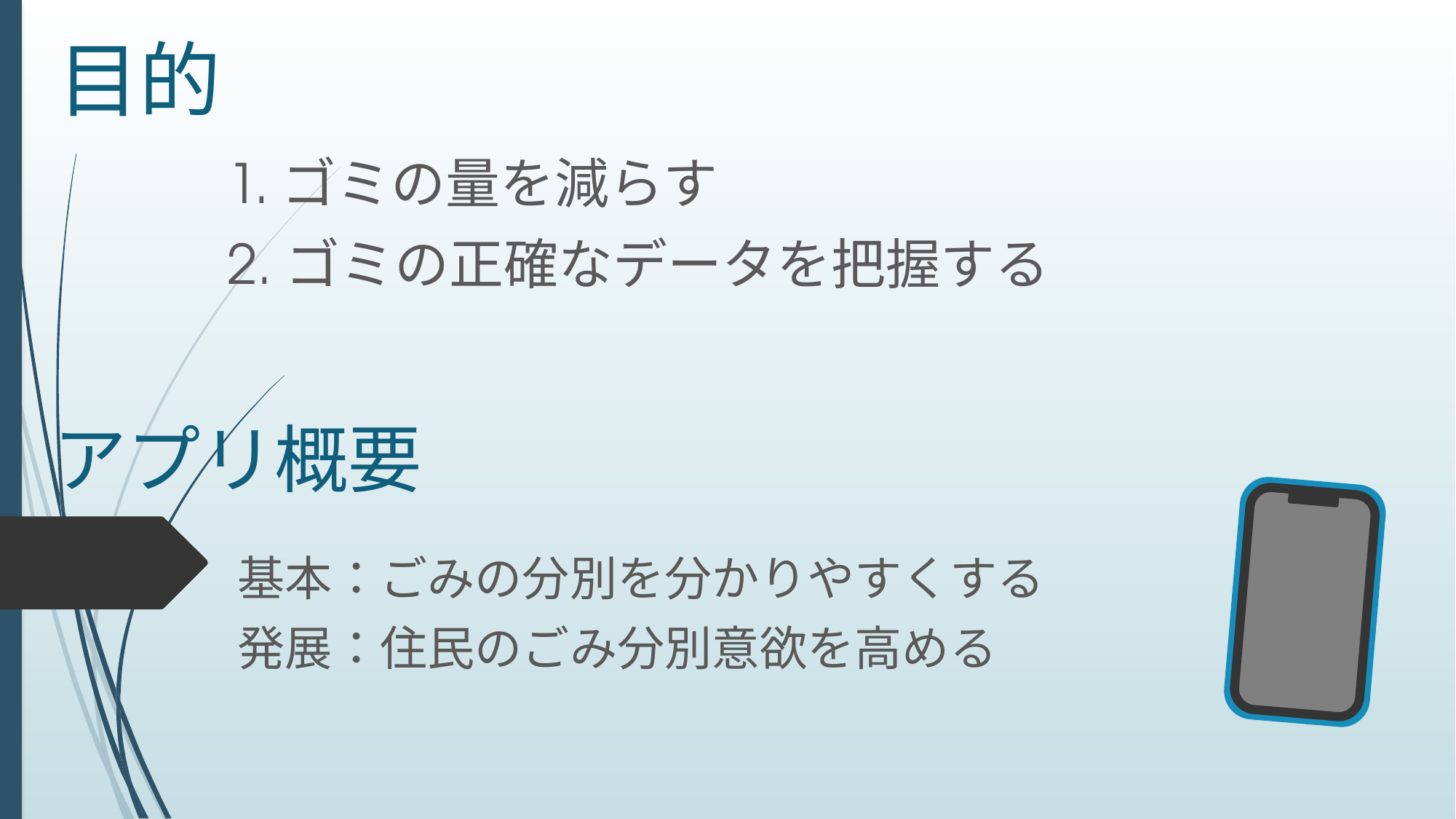

# 目的
1.ゴミの量を減らす
2.ゴミの正確なデータを把握する
アプリ概要

基本：ごみの分別を分かりやすくする
発展：住民のごみ分別意欲を高める